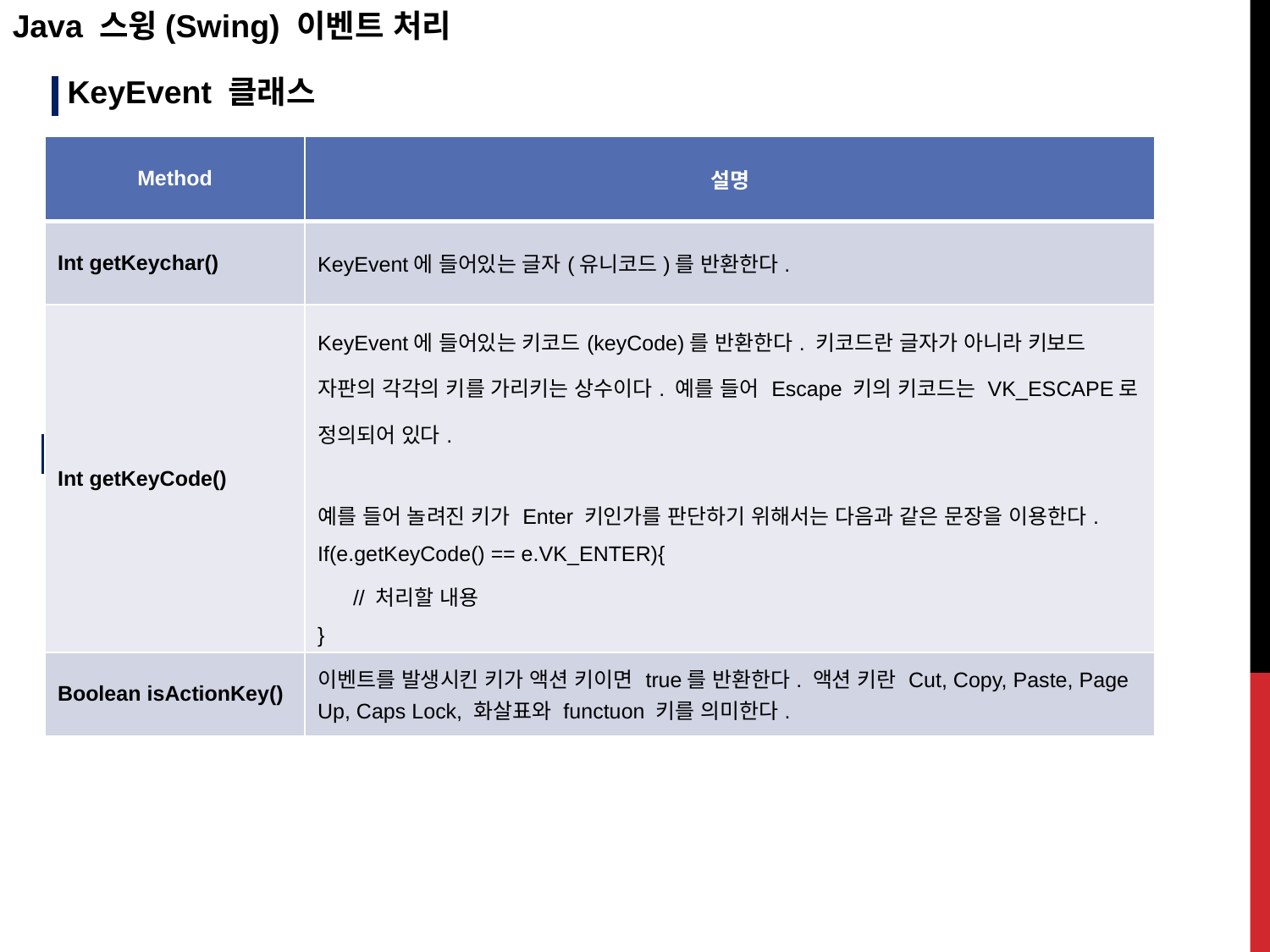

Java 스윙(Swing) 이벤트 처리
KeyEvent 클래스
| Method | 설명 |
| --- | --- |
| Int getKeychar() | KeyEvent에 들어있는 글자(유니코드)를 반환한다. |
| Int getKeyCode() | KeyEvent에 들어있는 키코드(keyCode)를 반환한다. 키코드란 글자가 아니라 키보드 자판의 각각의 키를 가리키는 상수이다. 예를 들어 Escape 키의 키코드는 VK\_ESCAPE로 정의되어 있다. 예를 들어 놀려진 키가 Enter 키인가를 판단하기 위해서는 다음과 같은 문장을 이용한다. If(e.getKeyCode() == e.VK\_ENTER){ // 처리할 내용 } |
| Boolean isActionKey() | 이벤트를 발생시킨 키가 액션 키이면 true를 반환한다. 액션 키란 Cut, Copy, Paste, Page Up, Caps Lock, 화살표와 functuon 키를 의미한다. |
KeyListener 인터페이스